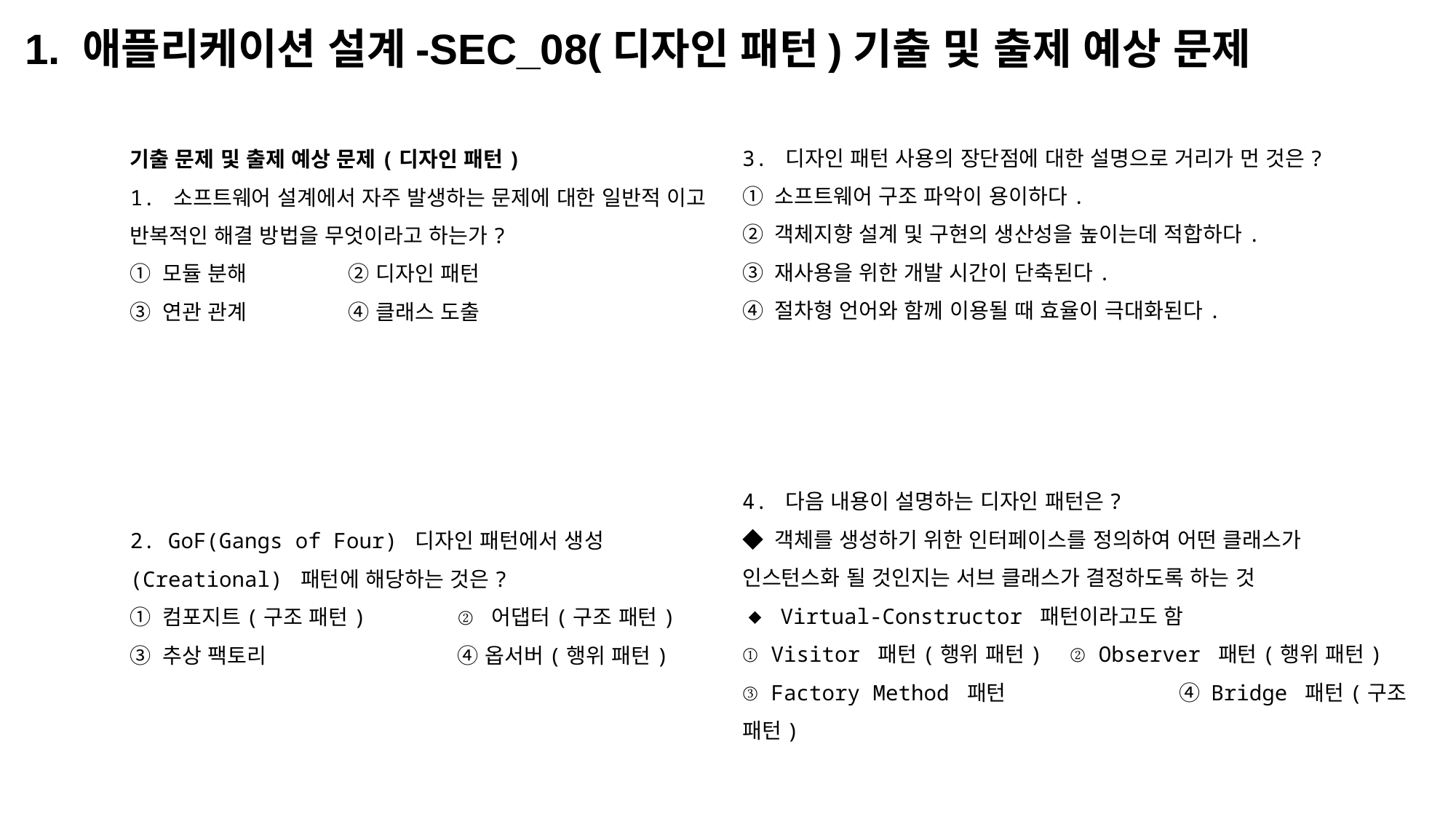

# 1. 애플리케이션 설계-SEC_08(디자인 패턴)기출 및 출제 예상 문제
3. 디자인 패턴 사용의 장단점에 대한 설명으로 거리가 먼 것은?
① 소프트웨어 구조 파악이 용이하다.
② 객체지향 설계 및 구현의 생산성을 높이는데 적합하다.
③ 재사용을 위한 개발 시간이 단축된다.
④ 절차형 언어와 함께 이용될 때 효율이 극대화된다.

4. 다음 내용이 설명하는 디자인 패턴은?
◆ 객체를 생성하기 위한 인터페이스를 정의하여 어떤 클래스가
인스턴스화 될 것인지는 서브 클래스가 결정하도록 하는 것
◆ Virtual-Constructor 패턴이라고도 함
① Visitor 패턴(행위 패턴)	② Observer 패턴(행위 패턴)
③ Factory Method 패턴		④ Bridge 패턴(구조 패턴)
기출 문제 및 출제 예상 문제(디자인 패턴)
1. 소프트웨어 설계에서 자주 발생하는 문제에 대한 일반적 이고 반복적인 해결 방법을 무엇이라고 하는가?
① 모듈 분해	② 디자인 패턴
③ 연관 관계	④ 클래스 도출

2. GoF(Gangs of Four) 디자인 패턴에서 생성(Creational) 패턴에 해당하는 것은?
① 컴포지트(구조 패턴)   	② 어댑터(구조 패턴)
③ 추상 팩토리      		④ 옵서버(행위 패턴)